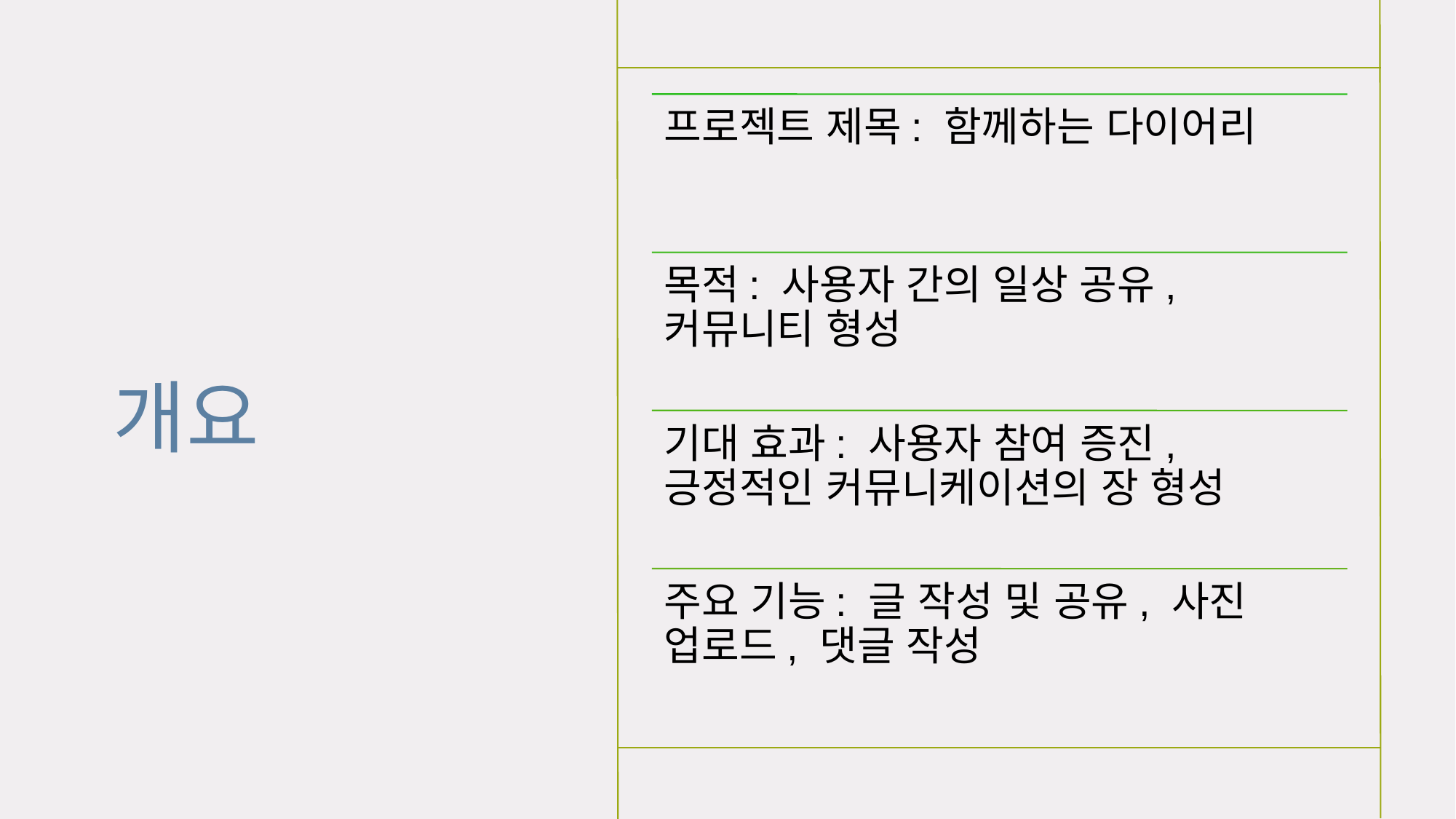

# 개요
프로젝트 제목: 함께하는 다이어리
목적: 사용자 간의 일상 공유, 커뮤니티 형성
기대 효과: 사용자 참여 증진, 긍정적인 커뮤니케이션의 장 형성
주요 기능: 글 작성 및 공유, 사진 업로드, 댓글 작성